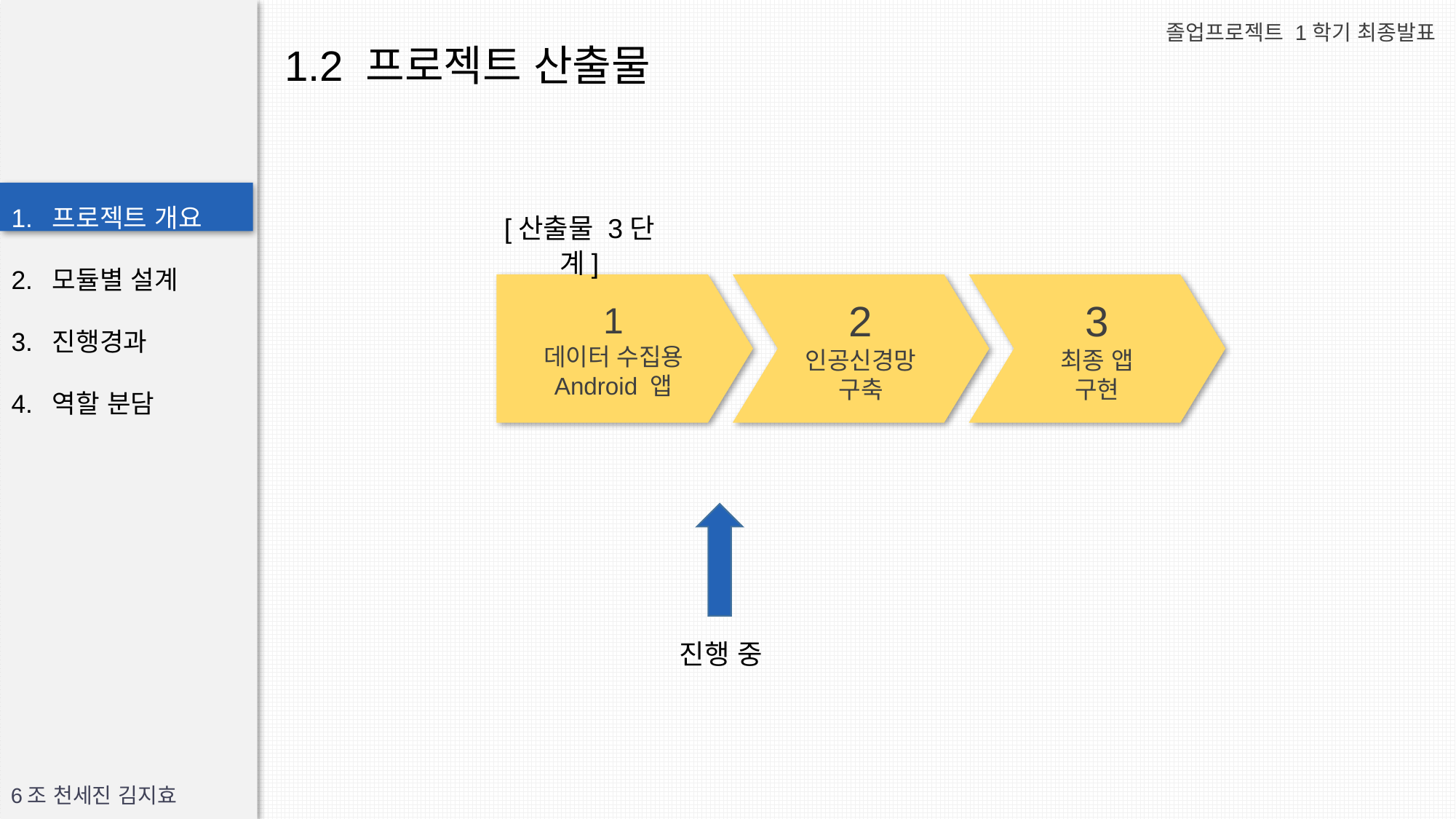

졸업프로젝트 1학기 최종발표
1.2 프로젝트 산출물
프로젝트 개요
모듈별 설계
진행경과
역할 분담

[산출물 3단계]
1
데이터 수집용
Android 앱
3
최종 앱
구현
2
인공신경망
구축

진행 중
6조 천세진 김지효